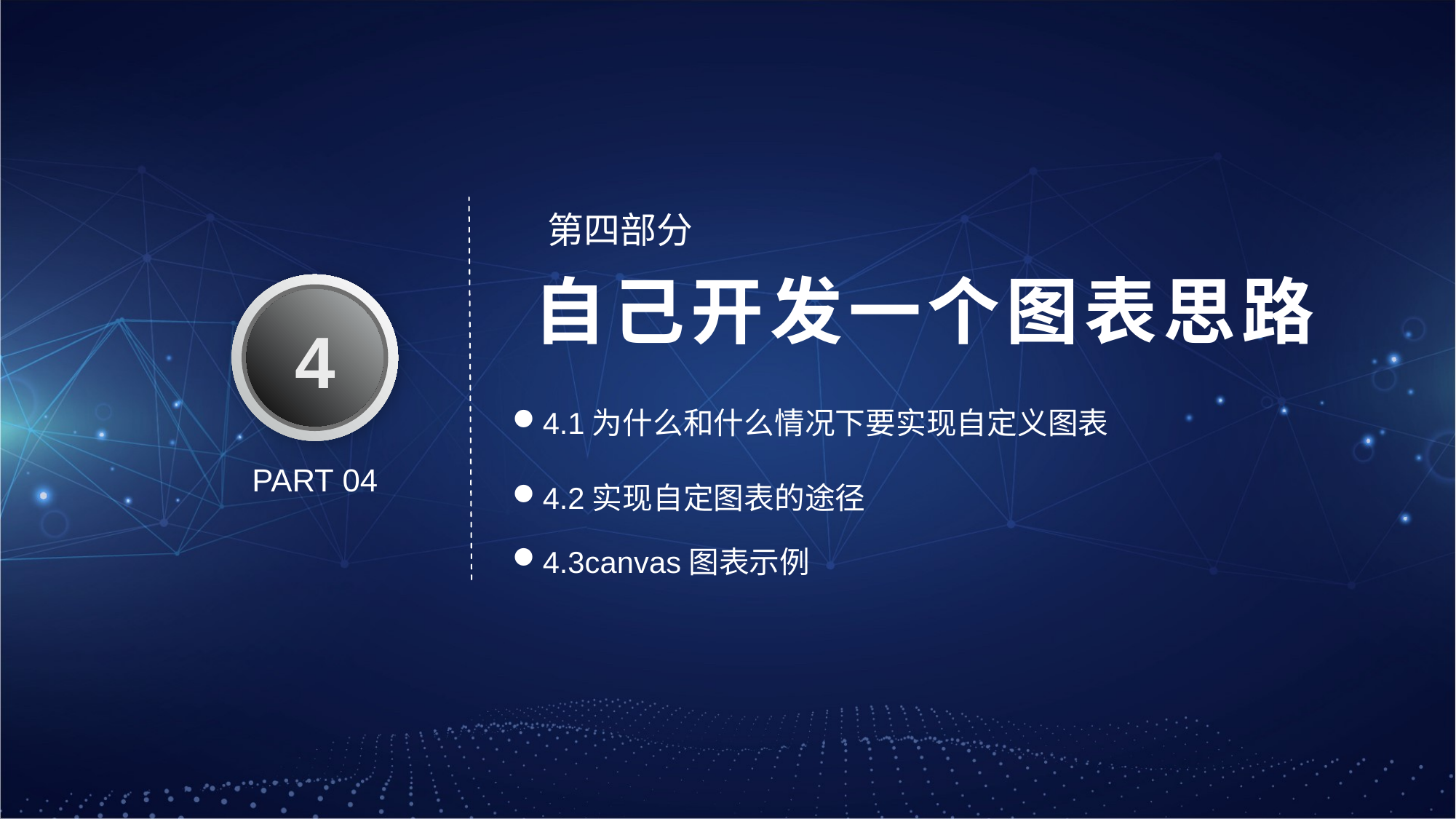

第四部分

自己开发一个图表思路

4
4.1为什么和什么情况下要实现自定义图表
PART 04
4.2实现自定图表的途径
4.3canvas图表示例